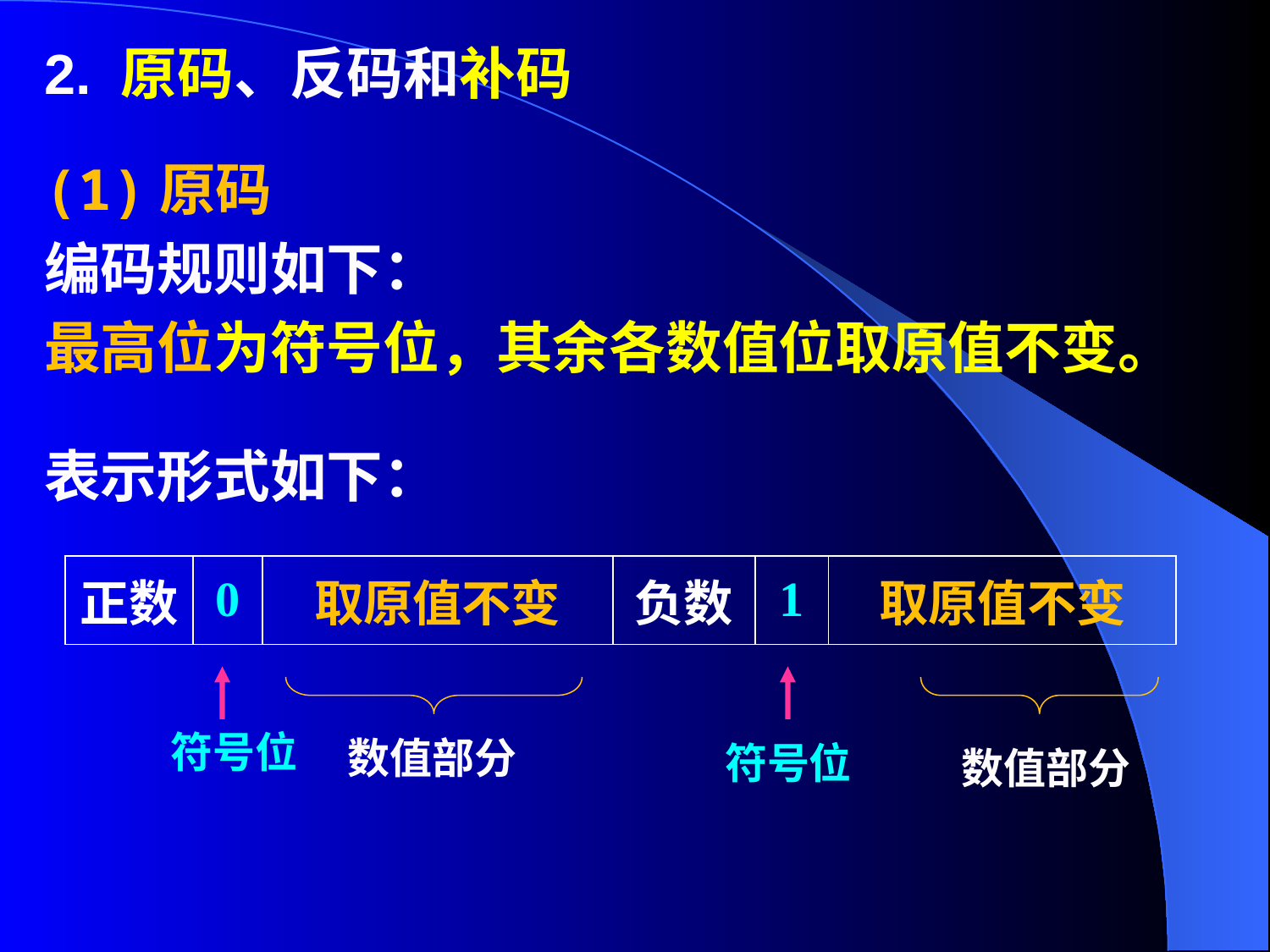

# 2. 原码、反码和补码
(1)原码
编码规则如下：
最高位为符号位，其余各数值位取原值不变。

表示形式如下：
| 正数 | 0 | 取原值不变 | 负数 | 1 | 取原值不变 |
| --- | --- | --- | --- | --- | --- |

符号位
数值部分
符号位
数值部分